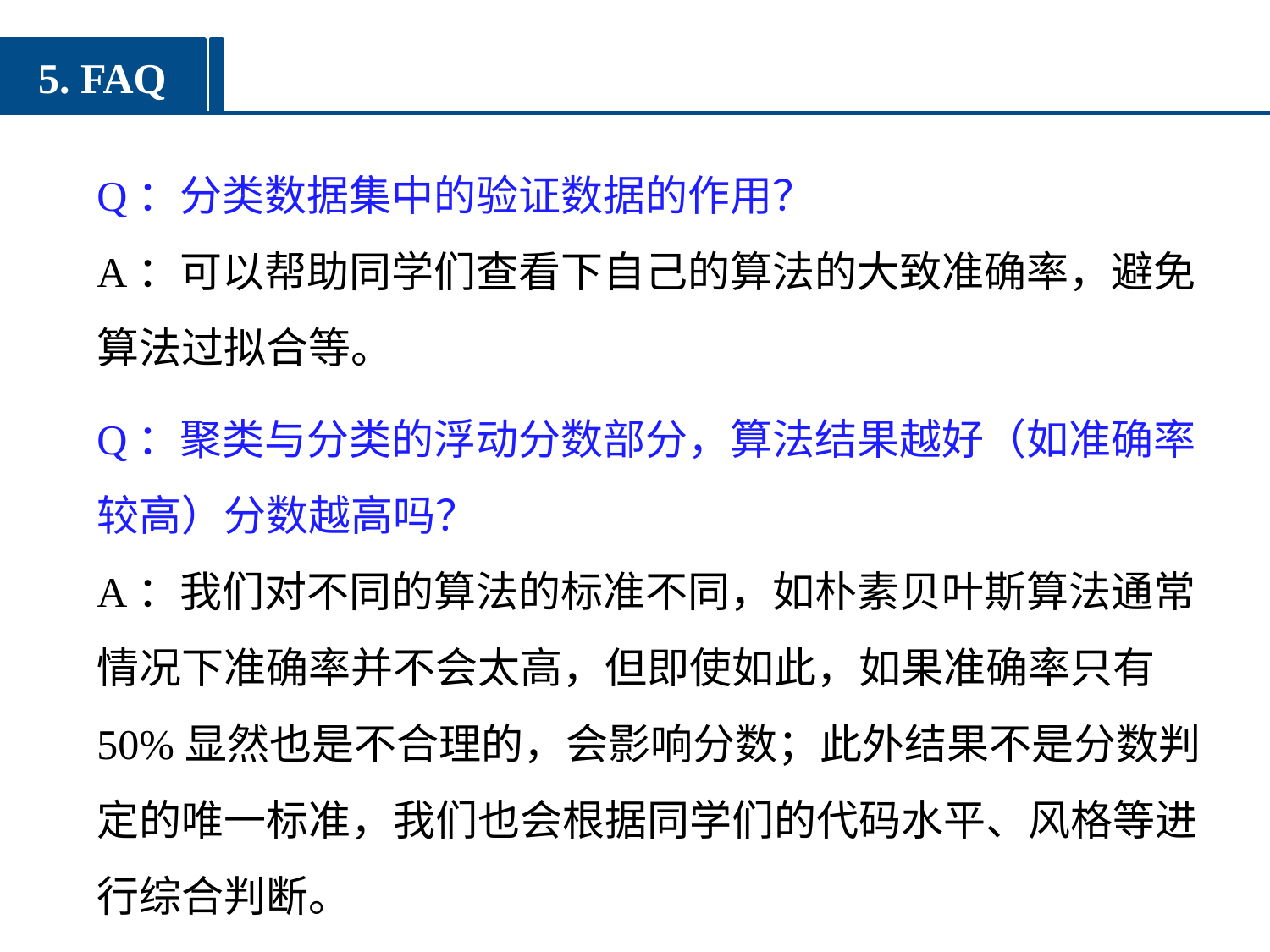

5. FAQ

Q：分类数据集中的验证数据的作用？
A：可以帮助同学们查看下自己的算法的大致准确率，避免算法过拟合等。
Q：聚类与分类的浮动分数部分，算法结果越好（如准确率较高）分数越高吗？
A：我们对不同的算法的标准不同，如朴素贝叶斯算法通常情况下准确率并不会太高，但即使如此，如果准确率只有50%显然也是不合理的，会影响分数；此外结果不是分数判定的唯一标准，我们也会根据同学们的代码水平、风格等进行综合判断。